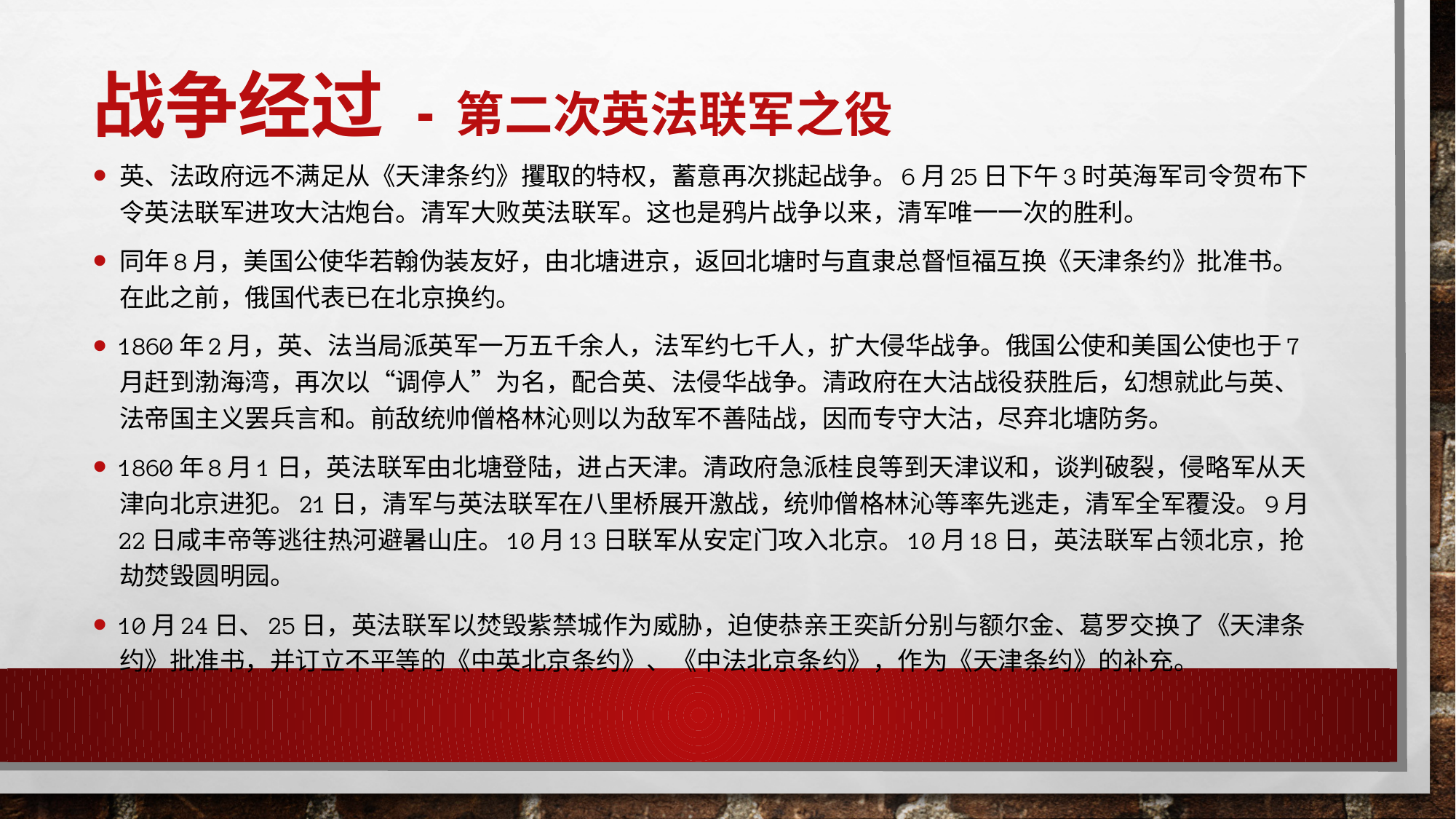

# 战争经过 - 第二次英法联军之役
英、法政府远不满足从《天津条约》攫取的特权，蓄意再次挑起战争。6月25日下午3时英海军司令贺布下令英法联军进攻大沽炮台。清军大败英法联军。这也是鸦片战争以来，清军唯一一次的胜利。
同年8月，美国公使华若翰伪装友好，由北塘进京，返回北塘时与直隶总督恒福互换《天津条约》批准书。在此之前，俄国代表已在北京换约。
1860年2月，英、法当局派英军一万五千余人，法军约七千人，扩大侵华战争。俄国公使和美国公使也于7月赶到渤海湾，再次以“调停人”为名，配合英、法侵华战争。清政府在大沽战役获胜后，幻想就此与英、法帝国主义罢兵言和。前敌统帅僧格林沁则以为敌军不善陆战，因而专守大沽，尽弃北塘防务。
1860年8月1日，英法联军由北塘登陆，进占天津。清政府急派桂良等到天津议和，谈判破裂，侵略军从天津向北京进犯。21日，清军与英法联军在八里桥展开激战，统帅僧格林沁等率先逃走，清军全军覆没。9月22日咸丰帝等逃往热河避暑山庄。10月13日联军从安定门攻入北京。10月18日，英法联军占领北京，抢劫焚毁圆明园。
10月24日、25日，英法联军以焚毁紫禁城作为威胁，迫使恭亲王奕訢分别与额尔金、葛罗交换了《天津条约》批准书，并订立不平等的《中英北京条约》、《中法北京条约》，作为《天津条约》的补充。